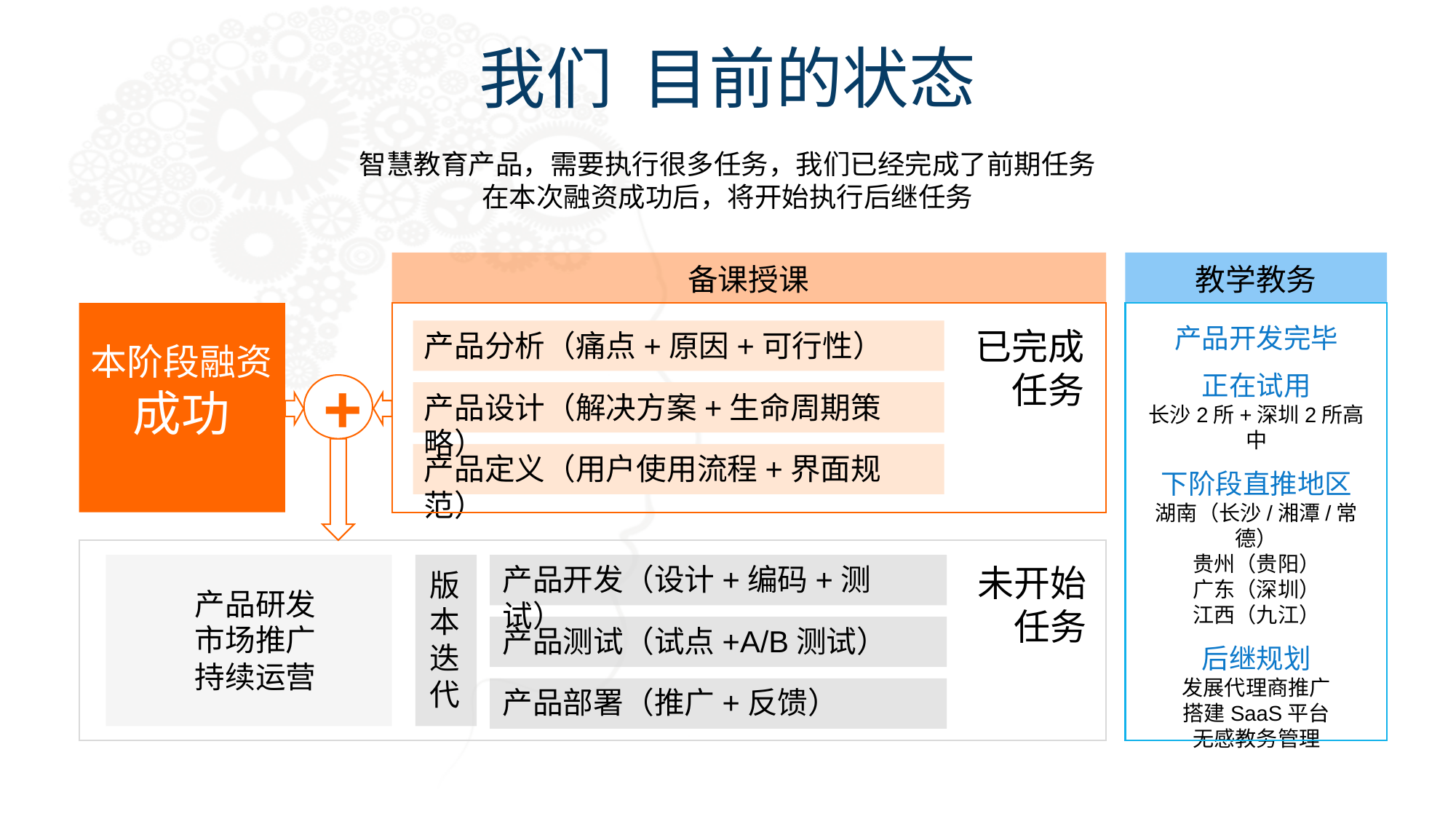

我们  目前的状态
智慧教育产品，需要执行很多任务，我们已经完成了前期任务
在本次融资成功后，将开始执行后继任务

备课授课
教学教务

产品开发完毕

正在试用
长沙2所+深圳2所高中

下阶段直推地区
湖南（长沙/湘潭/常德）
贵州（贵阳）
广东（深圳）
江西（九江）

后继规划
发展代理商推广
搭建SaaS平台
无感教务管理
已完成
任务

产品分析（痛点+原因+可行性）
本阶段融资
成功
+

产品设计（解决方案+生命周期策略）

产品定义（用户使用流程+界面规范）

未开始
任务

产品开发（设计+编码+测试）
版
本
迭
代
产品研发
市场推广
持续运营

产品测试（试点+A/B测试）

产品部署（推广+反馈）